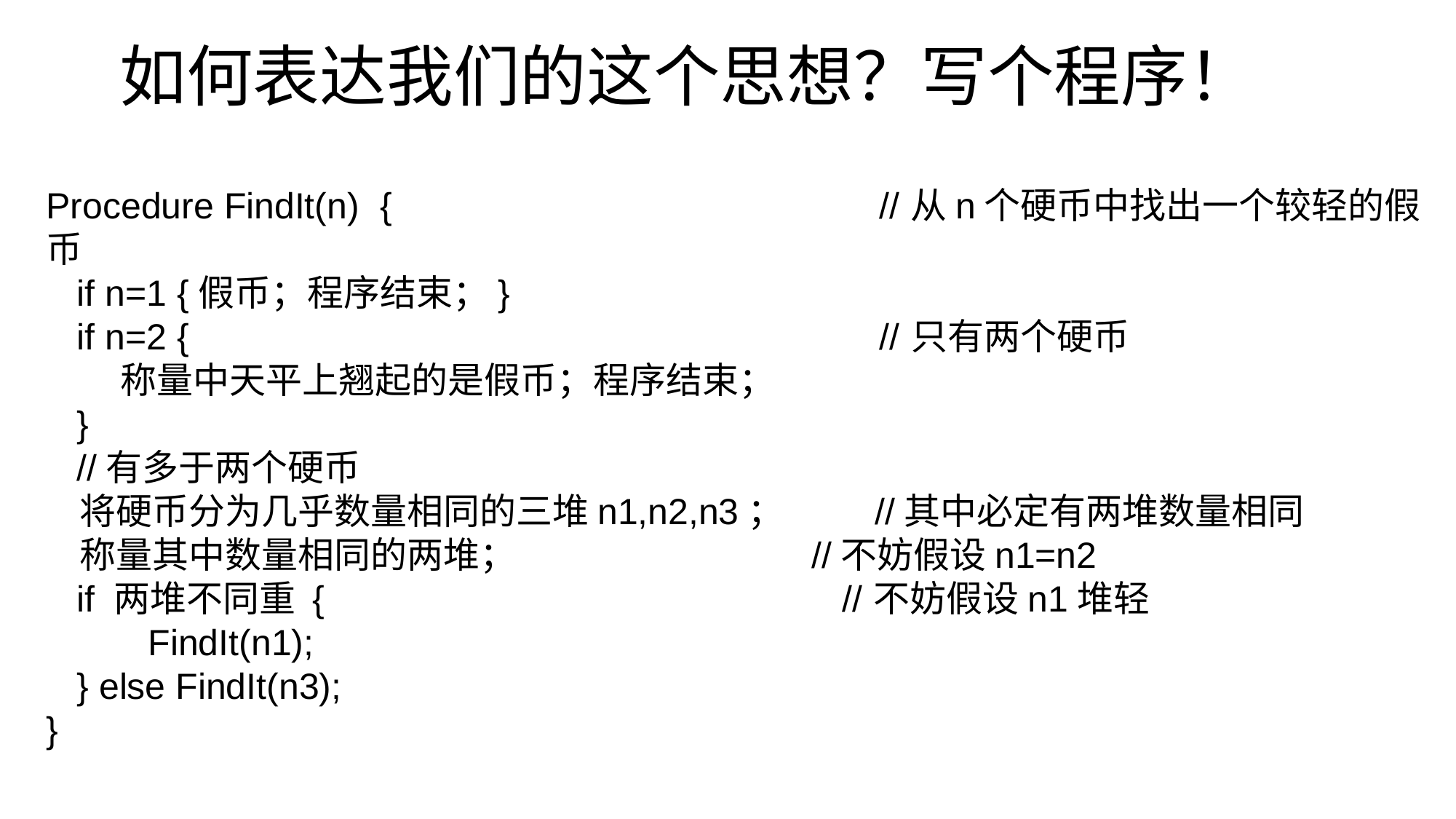

# 如何表达我们的这个思想？写个程序！
Procedure FindIt(n)  {                                                //从n个硬币中找出一个较轻的假币
   if n=1 {假币；程序结束；}
   if n=2 {                                                                    //只有两个硬币
        称量中天平上翘起的是假币；程序结束；
   }
   //有多于两个硬币
   将硬币分为几乎数量相同的三堆n1,n2,n3；          //其中必定有两堆数量相同
   称量其中数量相同的两堆；                                   //不妨假设n1=n2
   if 两堆不同重 {                                                   //不妨假设n1堆轻
          FindIt(n1);
   } else FindIt(n3);
}